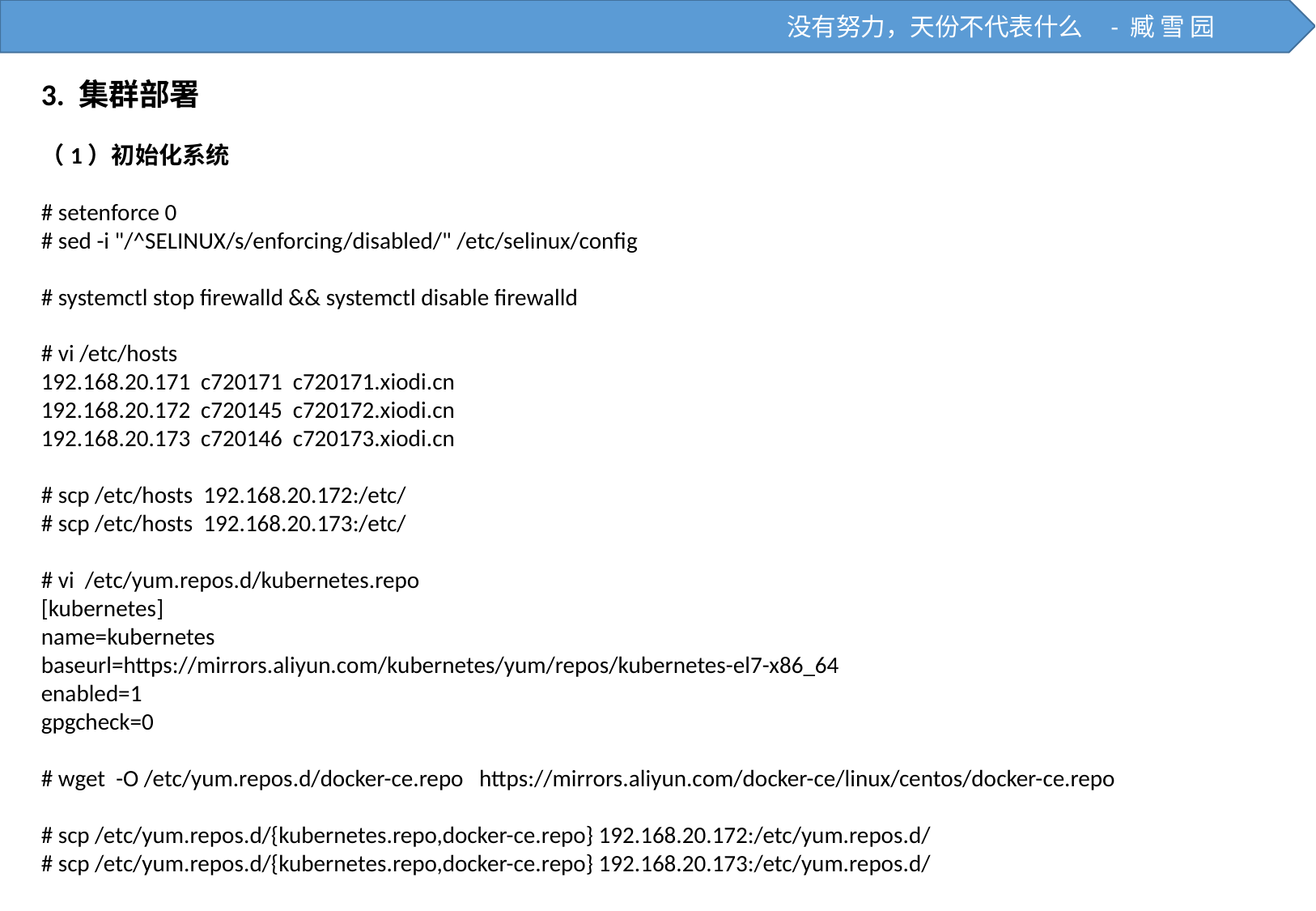

没有努力，天份不代表什么    - 臧 雪 园
3. 集群部署

（1）初始化系统

# setenforce 0
# sed -i "/^SELINUX/s/enforcing/disabled/" /etc/selinux/config

# systemctl stop firewalld && systemctl disable firewalld

# vi /etc/hosts
192.168.20.171  c720171  c720171.xiodi.cn
192.168.20.172  c720145  c720172.xiodi.cn
192.168.20.173  c720146  c720173.xiodi.cn

# scp /etc/hosts  192.168.20.172:/etc/
# scp /etc/hosts  192.168.20.173:/etc/

# vi  /etc/yum.repos.d/kubernetes.repo
[kubernetes]
name=kubernetes
baseurl=https://mirrors.aliyun.com/kubernetes/yum/repos/kubernetes-el7-x86_64
enabled=1
gpgcheck=0

# wget  -O /etc/yum.repos.d/docker-ce.repo   https://mirrors.aliyun.com/docker-ce/linux/centos/docker-ce.repo

# scp /etc/yum.repos.d/{kubernetes.repo,docker-ce.repo} 192.168.20.172:/etc/yum.repos.d/
# scp /etc/yum.repos.d/{kubernetes.repo,docker-ce.repo} 192.168.20.173:/etc/yum.repos.d/